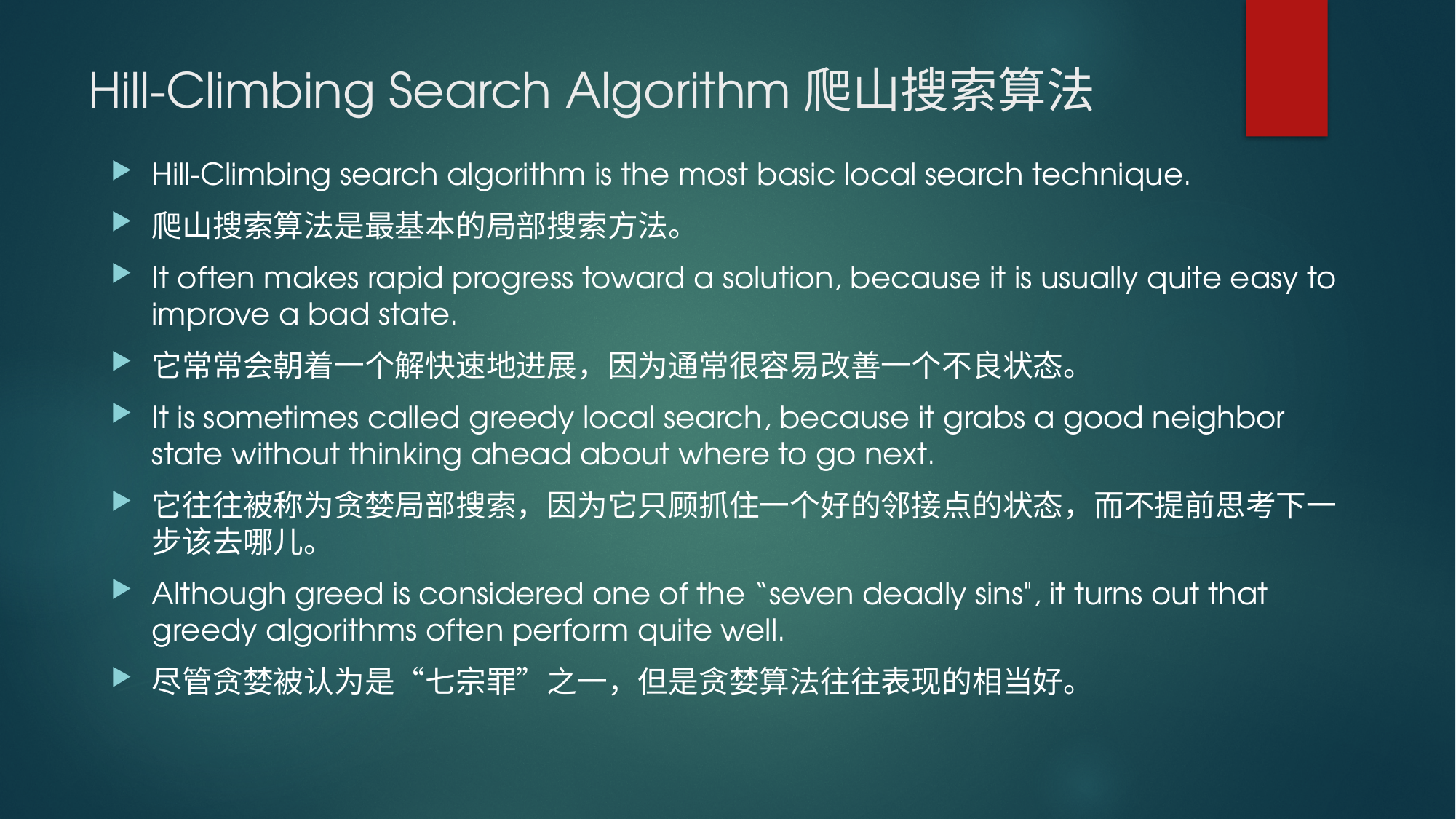

# Hill-Climbing Search Algorithm爬山搜索算法
Hill-Climbing search algorithm is the most basic local search technique.
爬山搜索算法是最基本的局部搜索方法。
It often makes rapid progress toward a solution, because it is usually quite easy to improve a bad state.
它常常会朝着一个解快速地进展，因为通常很容易改善一个不良状态。
It is sometimes called greedy local search, because it grabs a good neighbor state without thinking ahead about where to go next.
它往往被称为贪婪局部搜索，因为它只顾抓住一个好的邻接点的状态，而不提前思考下一步该去哪儿。
Although greed is considered one of the “seven deadly sins", it turns out that greedy algorithms often perform quite well.
尽管贪婪被认为是“七宗罪”之一，但是贪婪算法往往表现的相当好。